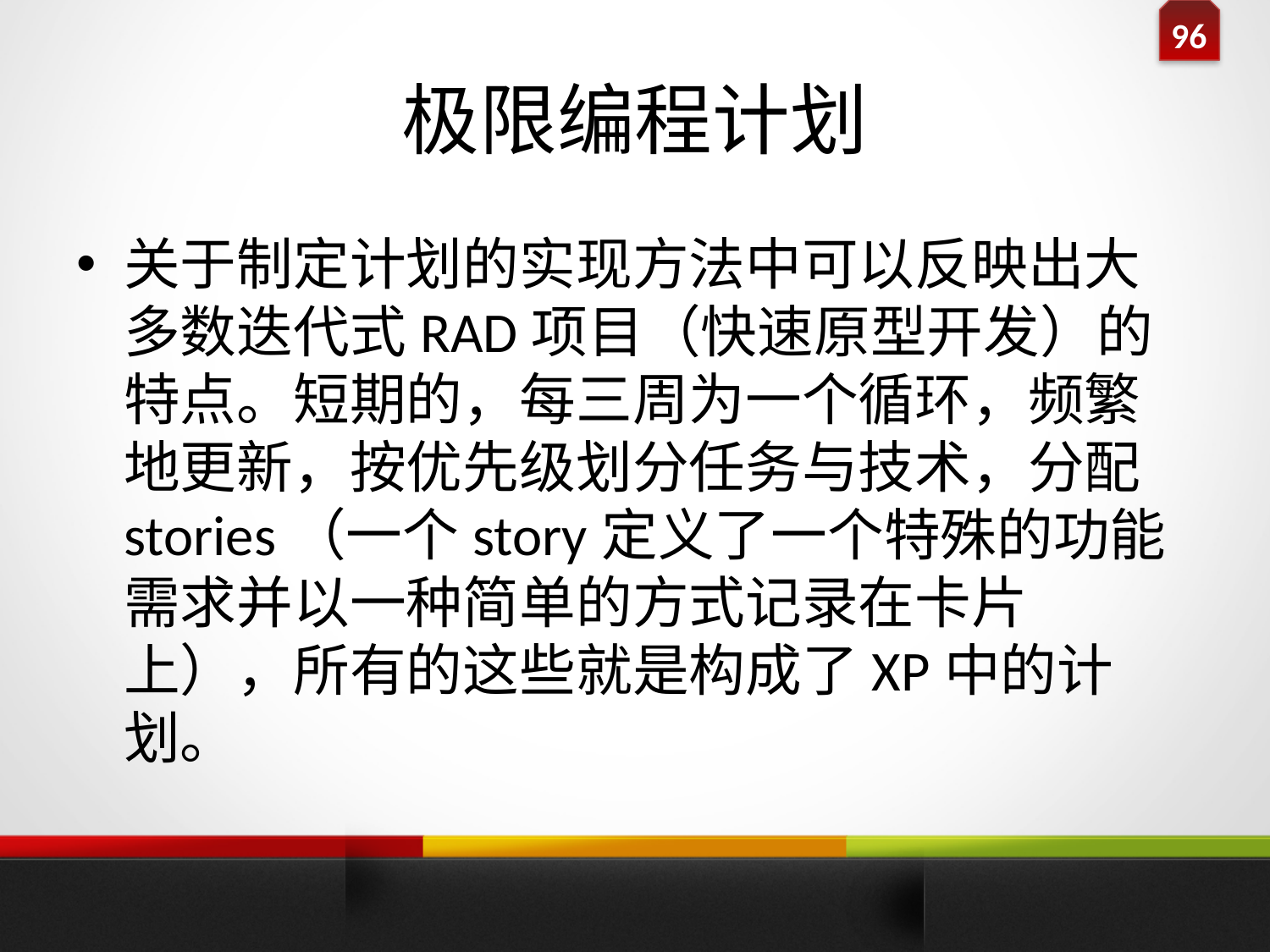

# 极限编程计划
关于制定计划的实现方法中可以反映出大多数迭代式RAD项目（快速原型开发）的特点。短期的，每三周为一个循环，频繁地更新，按优先级划分任务与技术，分配stories（一个story定义了一个特殊的功能需求并以一种简单的方式记录在卡片上），所有的这些就是构成了XP中的计划。

96